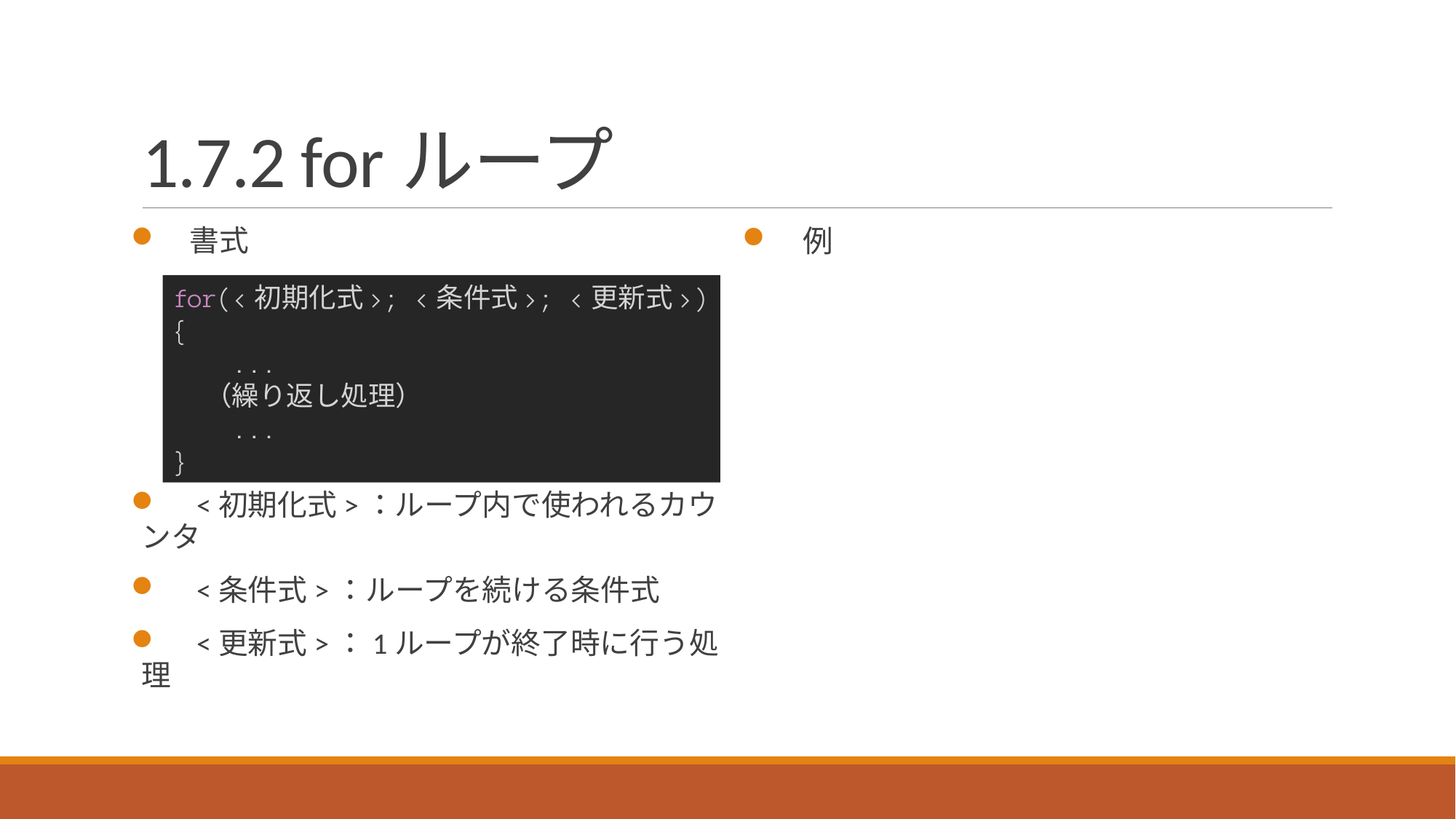

# 1.7.2 forループ
　書式

　<初期化式>：ループ内で使われるカウンタ
　<条件式>：ループを続ける条件式
　<更新式>：1ループが終了時に行う処理

　例
for(<初期化式>; <条件式>; <更新式>) {
    ...
    （繰り返し処理）
    ...
}